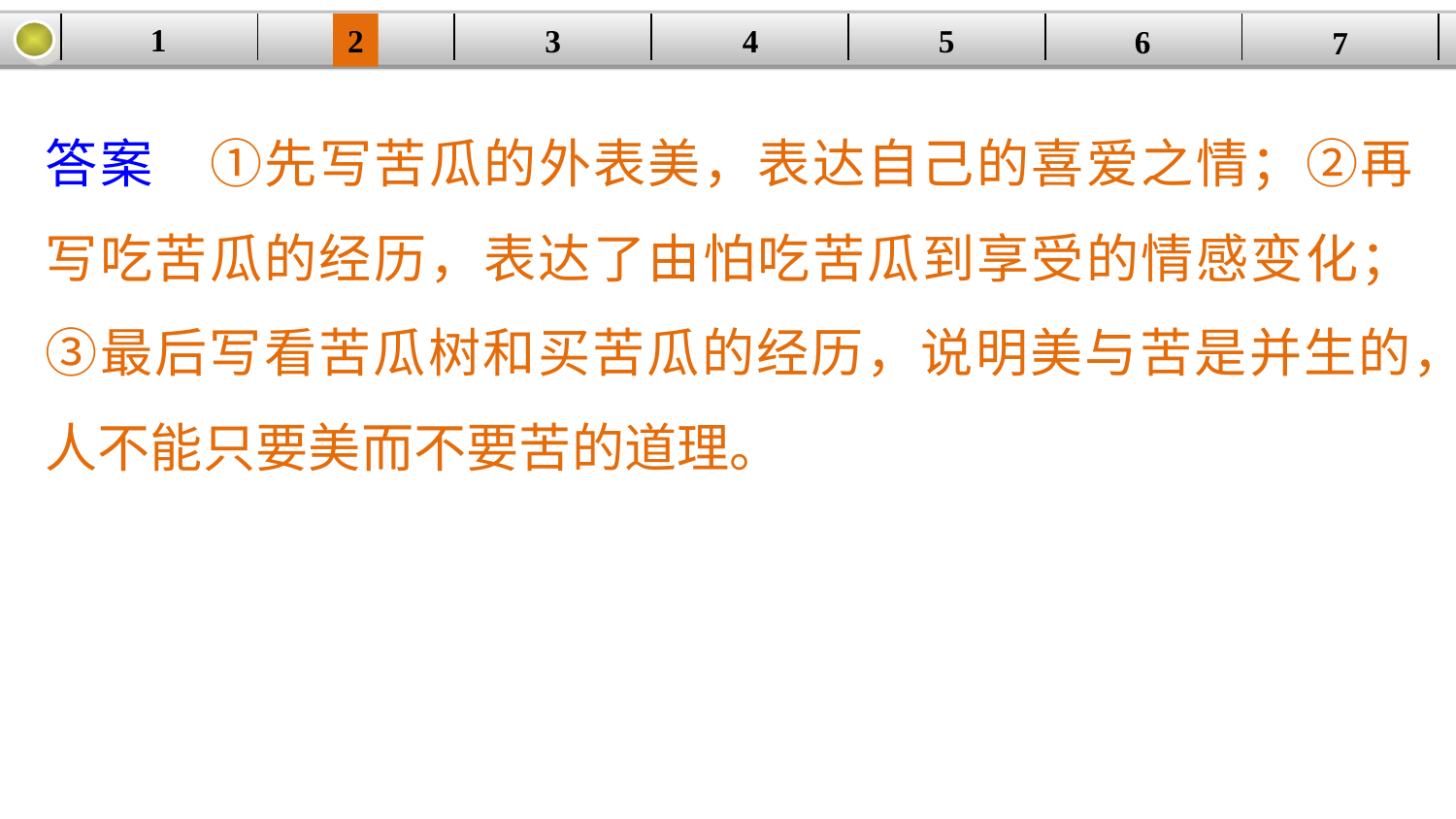

1
5
3
2
|  |  |  |  |  |  |  |
| --- | --- | --- | --- | --- | --- | --- |
4
6
7

答案　①先写苦瓜的外表美，表达自己的喜爱之情；②再写吃苦瓜的经历，表达了由怕吃苦瓜到享受的情感变化；③最后写看苦瓜树和买苦瓜的经历，说明美与苦是并生的，人不能只要美而不要苦的道理。